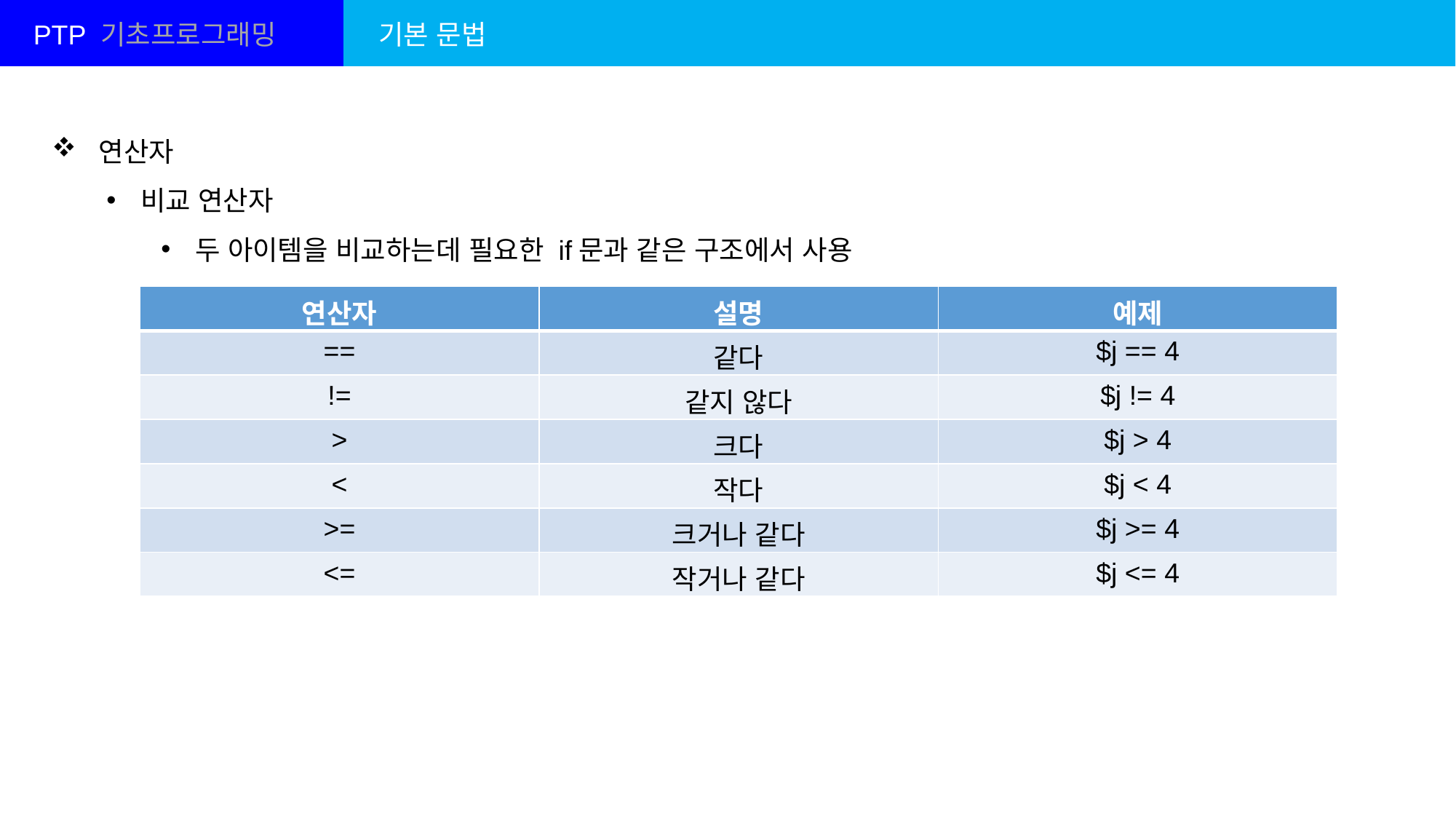

PTP 기초프로그래밍
기본 문법
 연산자
비교 연산자
두 아이템을 비교하는데 필요한 if문과 같은 구조에서 사용
| 연산자 | 설명 | 예제 |
| --- | --- | --- |
| == | 같다 | $j == 4 |
| != | 같지 않다 | $j != 4 |
| > | 크다 | $j > 4 |
| < | 작다 | $j < 4 |
| >= | 크거나 같다 | $j >= 4 |
| <= | 작거나 같다 | $j <= 4 |